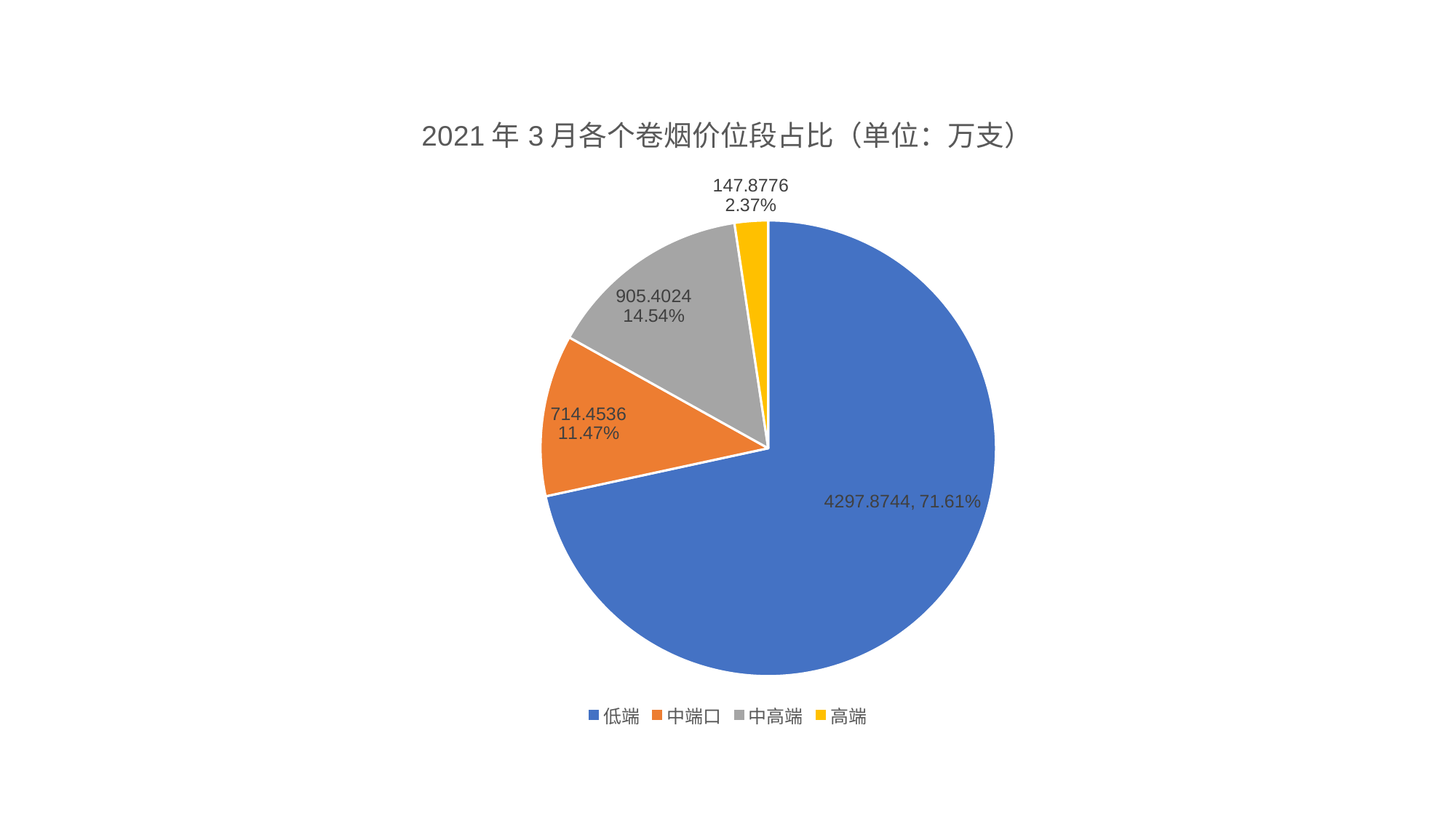

### Chart: 2021年3月各个卷烟价位段占比（单位：万支）

| Category | 2021年3月各个卷烟价位段占比 |
|---|---|
| 低端 | 4459.8632 |
| 中端口 | 714.4536 |
| 中高端 | 905.4024 |
| 高端 | 147.8776 |